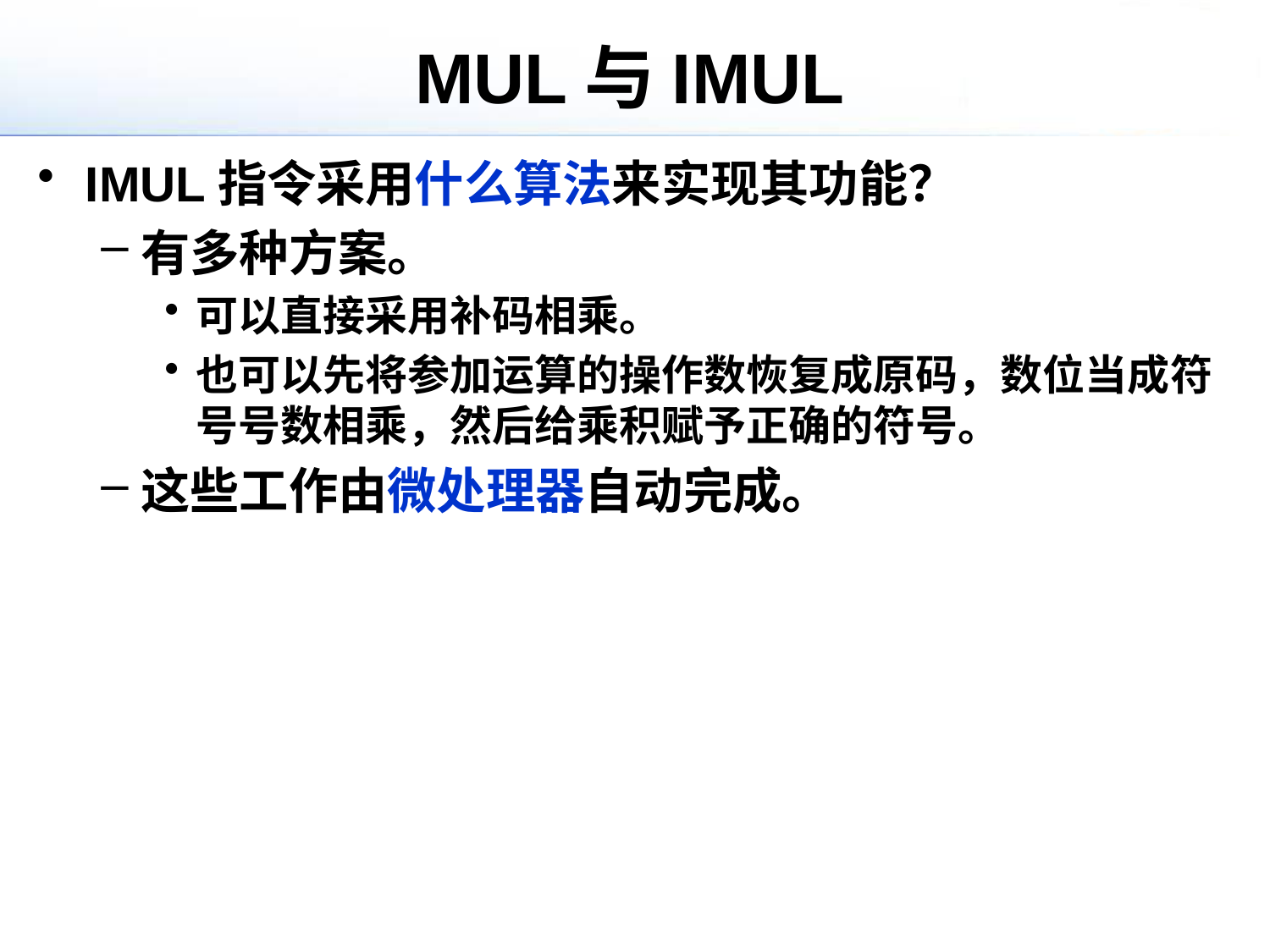

# MUL与IMUL
IMUL指令采用什么算法来实现其功能？
有多种方案。
可以直接采用补码相乘。
也可以先将参加运算的操作数恢复成原码，数位当成符号号数相乘，然后给乘积赋予正确的符号。
这些工作由微处理器自动完成。